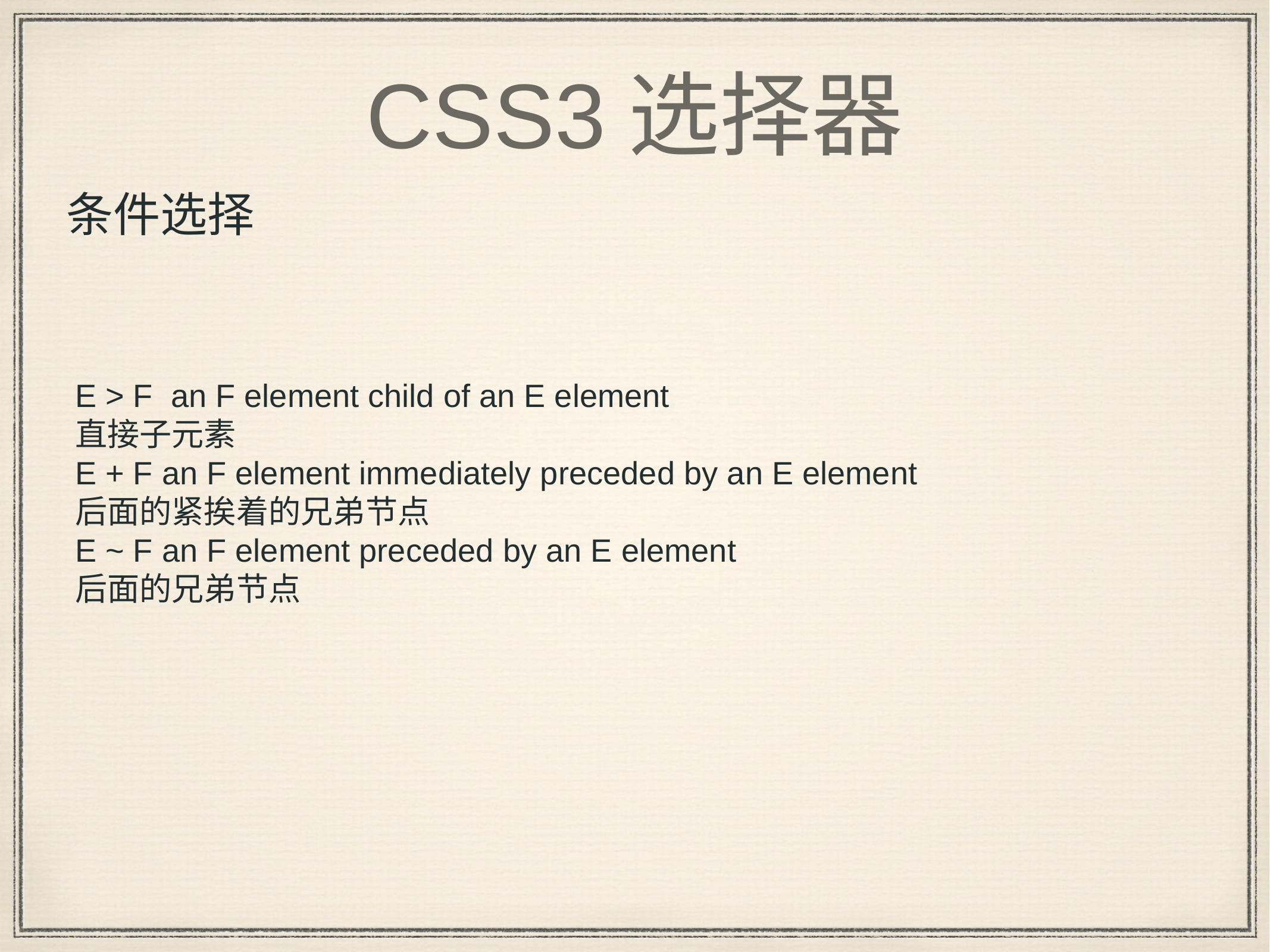

# CSS3选择器
条件选择
E > F  an F element child of an E element
直接子元素
E + F an F element immediately preceded by an E element
后面的紧挨着的兄弟节点
E ~ F an F element preceded by an E element
后面的兄弟节点